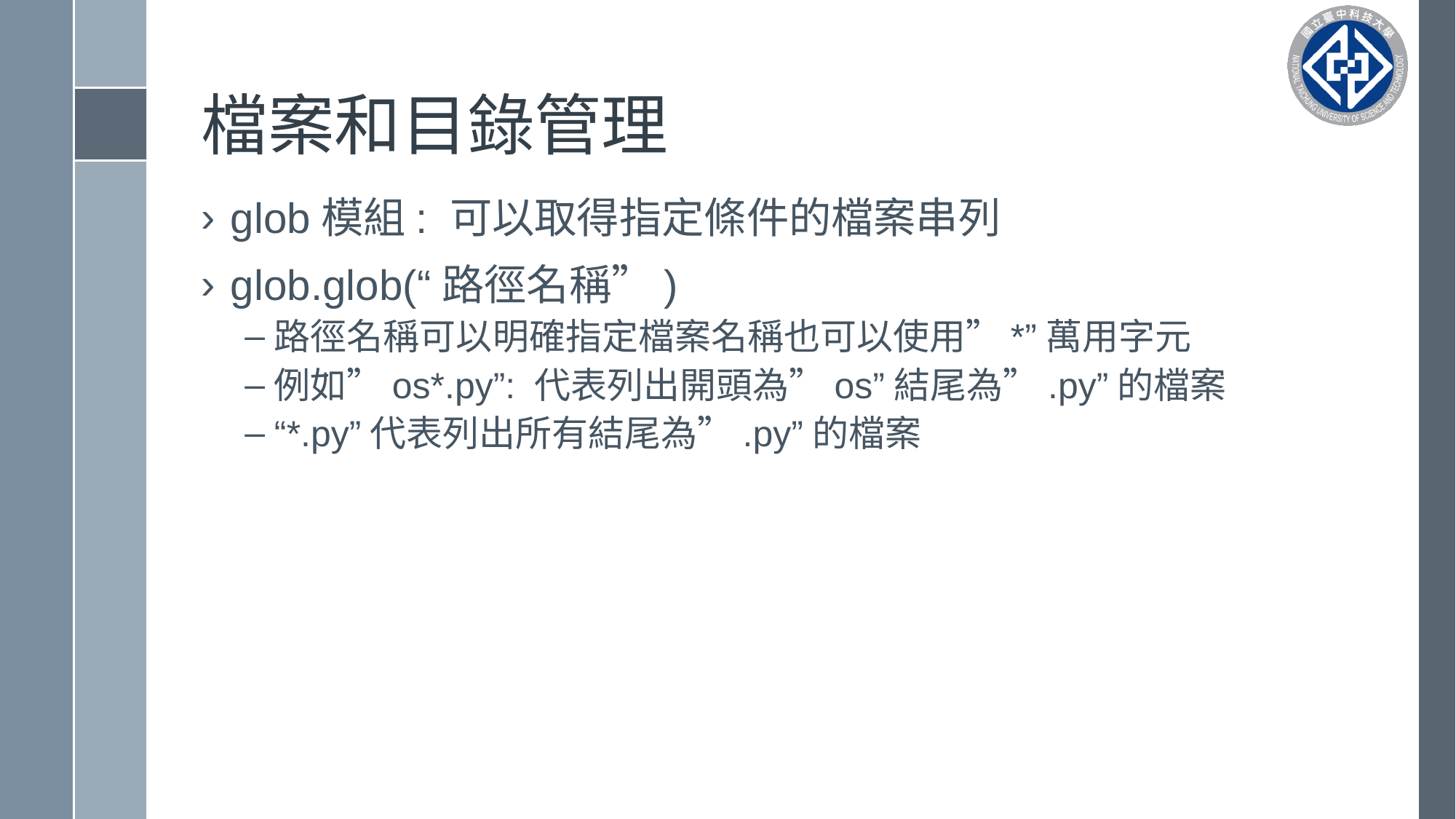

# 檔案和目錄管理
glob模組: 可以取得指定條件的檔案串列
glob.glob(“路徑名稱”)
路徑名稱可以明確指定檔案名稱也可以使用”*”萬用字元
例如”os*.py”: 代表列出開頭為”os”結尾為”.py”的檔案
“*.py”代表列出所有結尾為”.py”的檔案